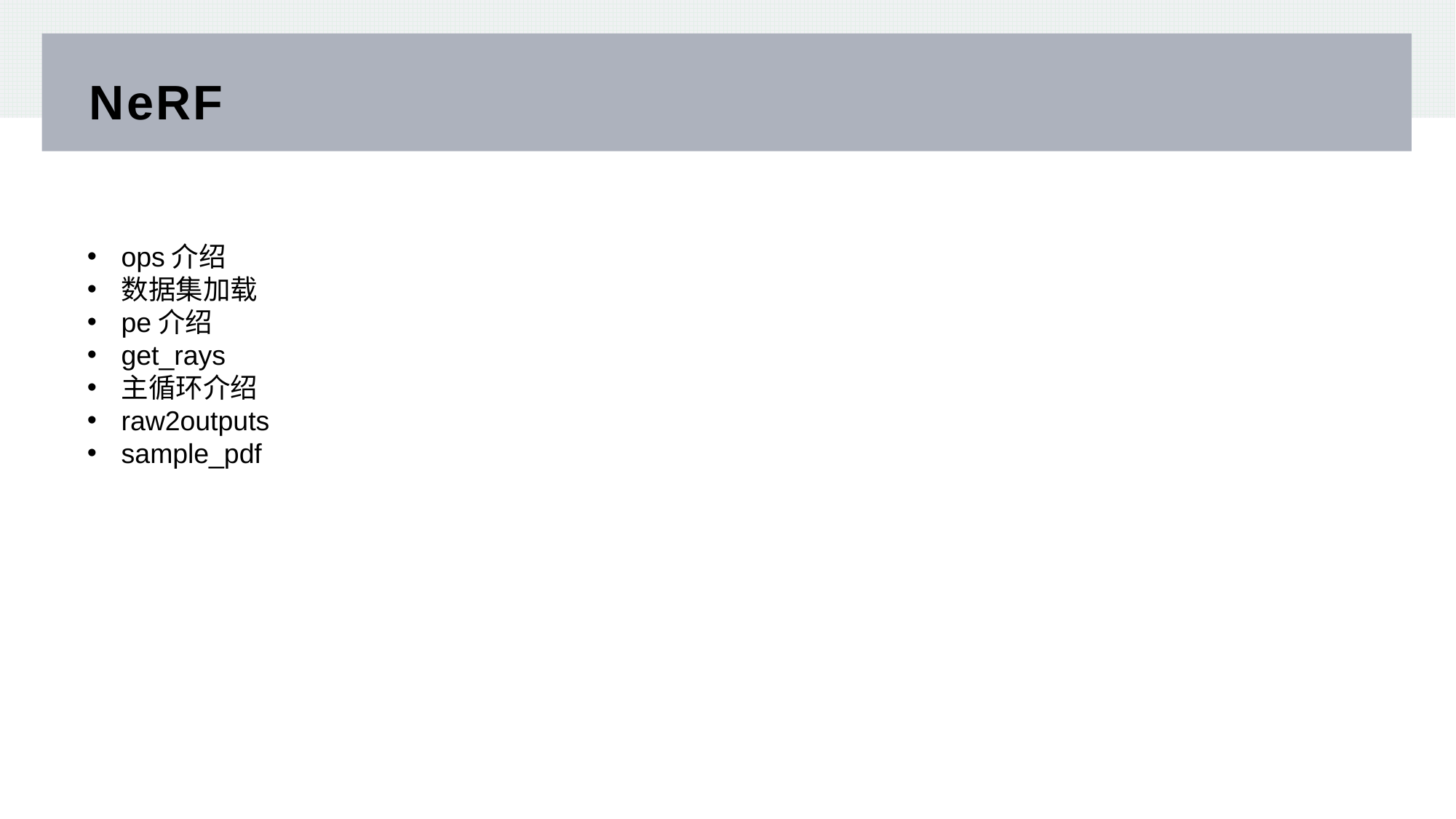

# NeRF
ops介绍
数据集加载
pe介绍
get_rays
主循环介绍
raw2outputs
sample_pdf